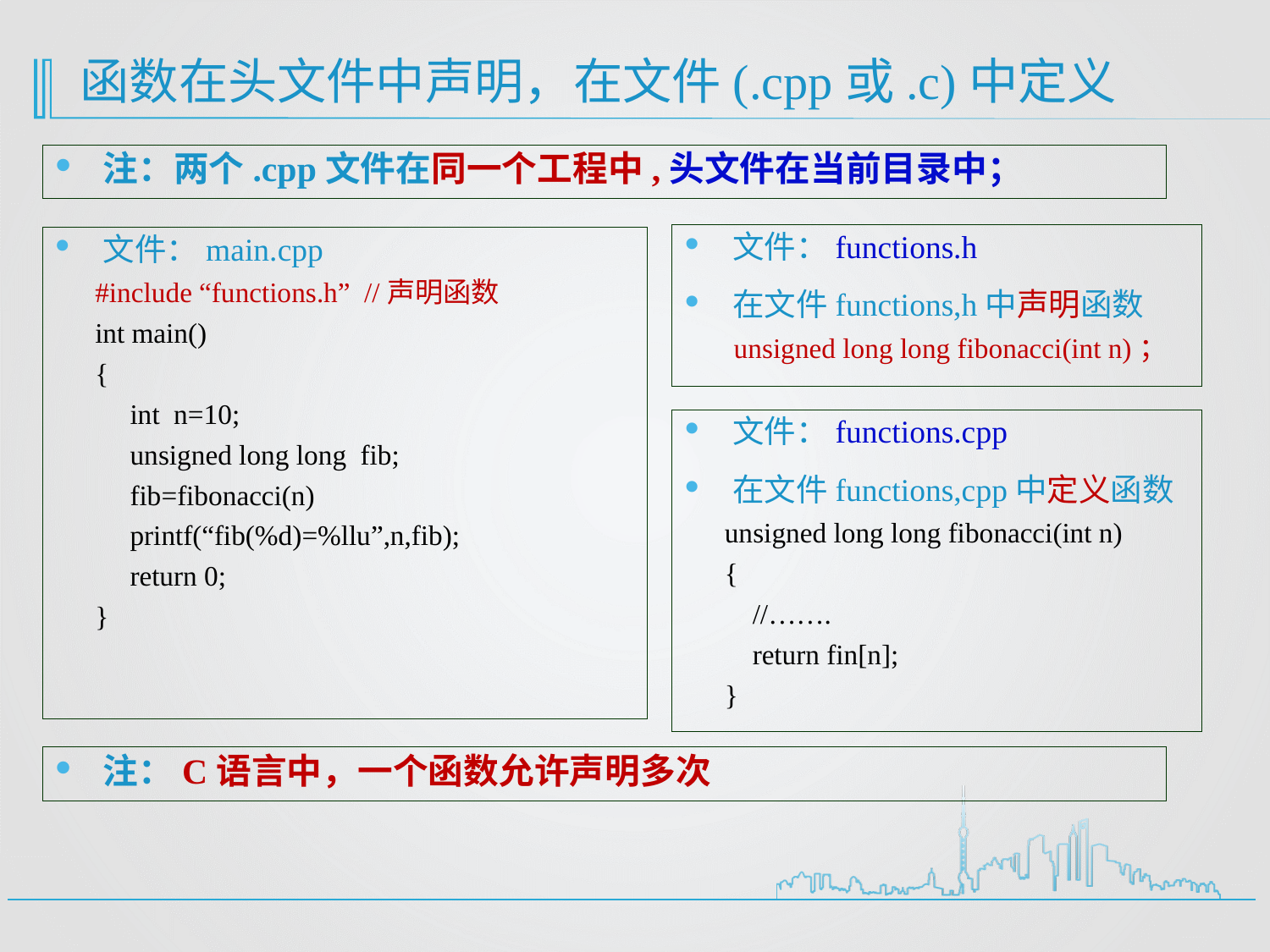

# 函数在头文件中声明，在文件(.cpp或.c)中定义
注：两个.cpp文件在同一个工程中,头文件在当前目录中；
文件：functions.h
在文件functions,h中声明函数
       unsigned long long fibonacci(int n)；

文件：main.cpp
#include “functions.h”  //声明函数
int main()
{
     int  n=10;
     unsigned long long  fib;
     fib=fibonacci(n)
     printf(“fib(%d)=%llu”,n,fib);
     return 0;
}

文件：functions.cpp
在文件functions,cpp中定义函数
unsigned long long fibonacci(int n)
{
    //…….
    return fin[n];
}

注：C语言中，一个函数允许声明多次